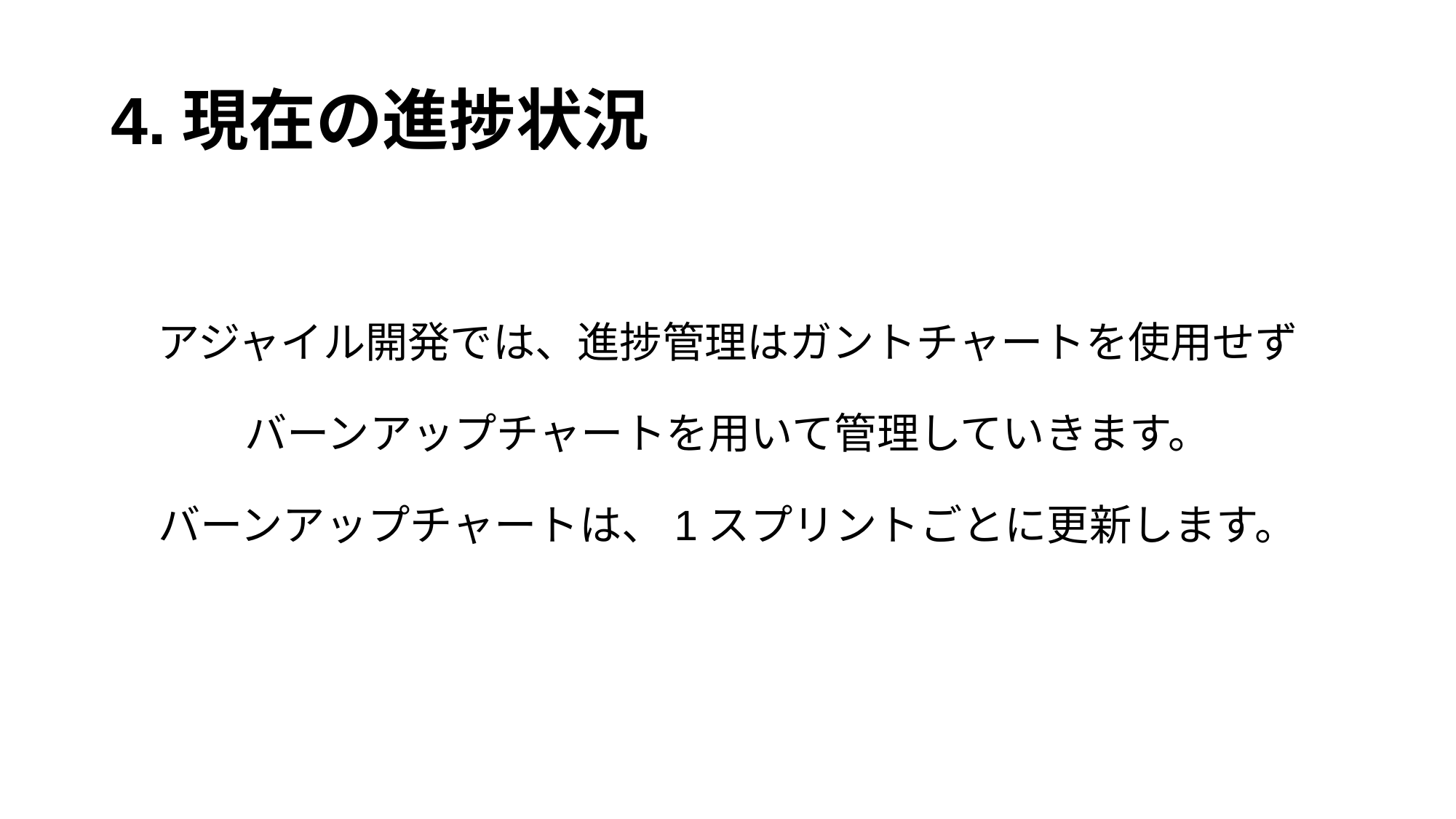

# 4.現在の進捗状況

アジャイル開発では、進捗管理はガントチャートを使用せず
バーンアップチャートを用いて管理していきます。
バーンアップチャートは、1スプリントごとに更新します。